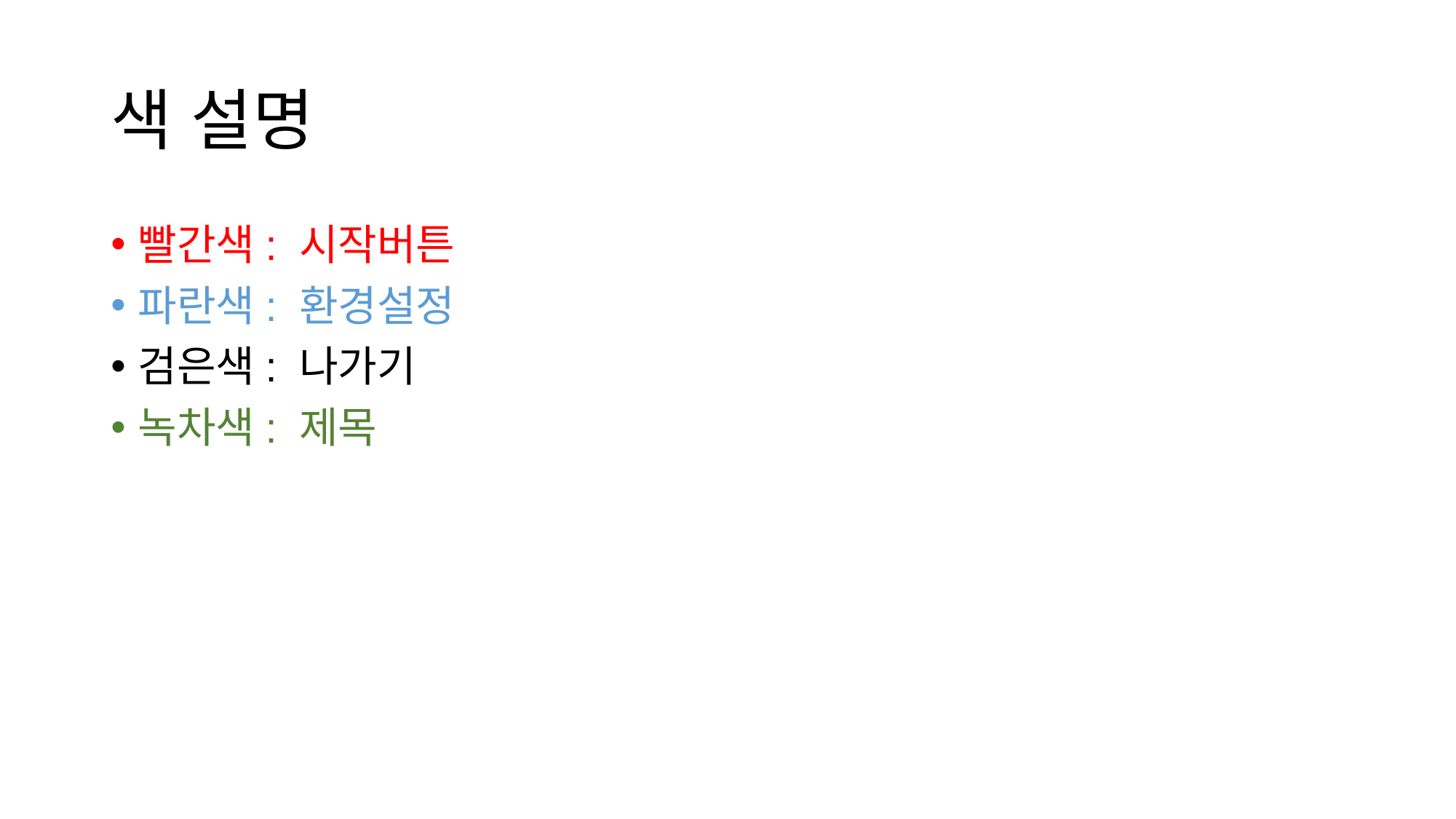

# 색 설명
빨간색: 시작버튼
파란색: 환경설정
검은색: 나가기
녹차색: 제목